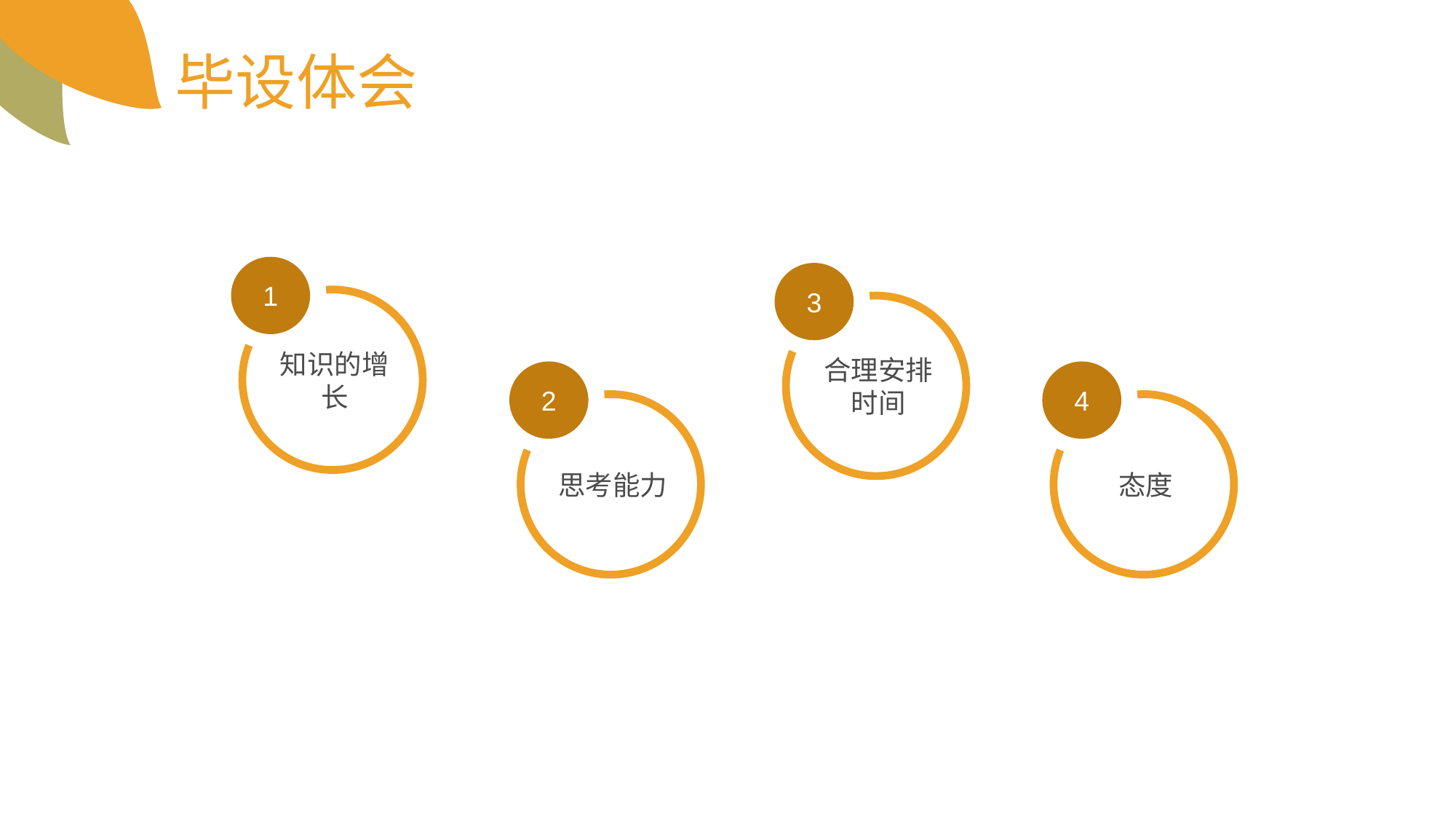

毕设体会
1
知识的增长
3
合理安排时间
2
思考能力
4
态度